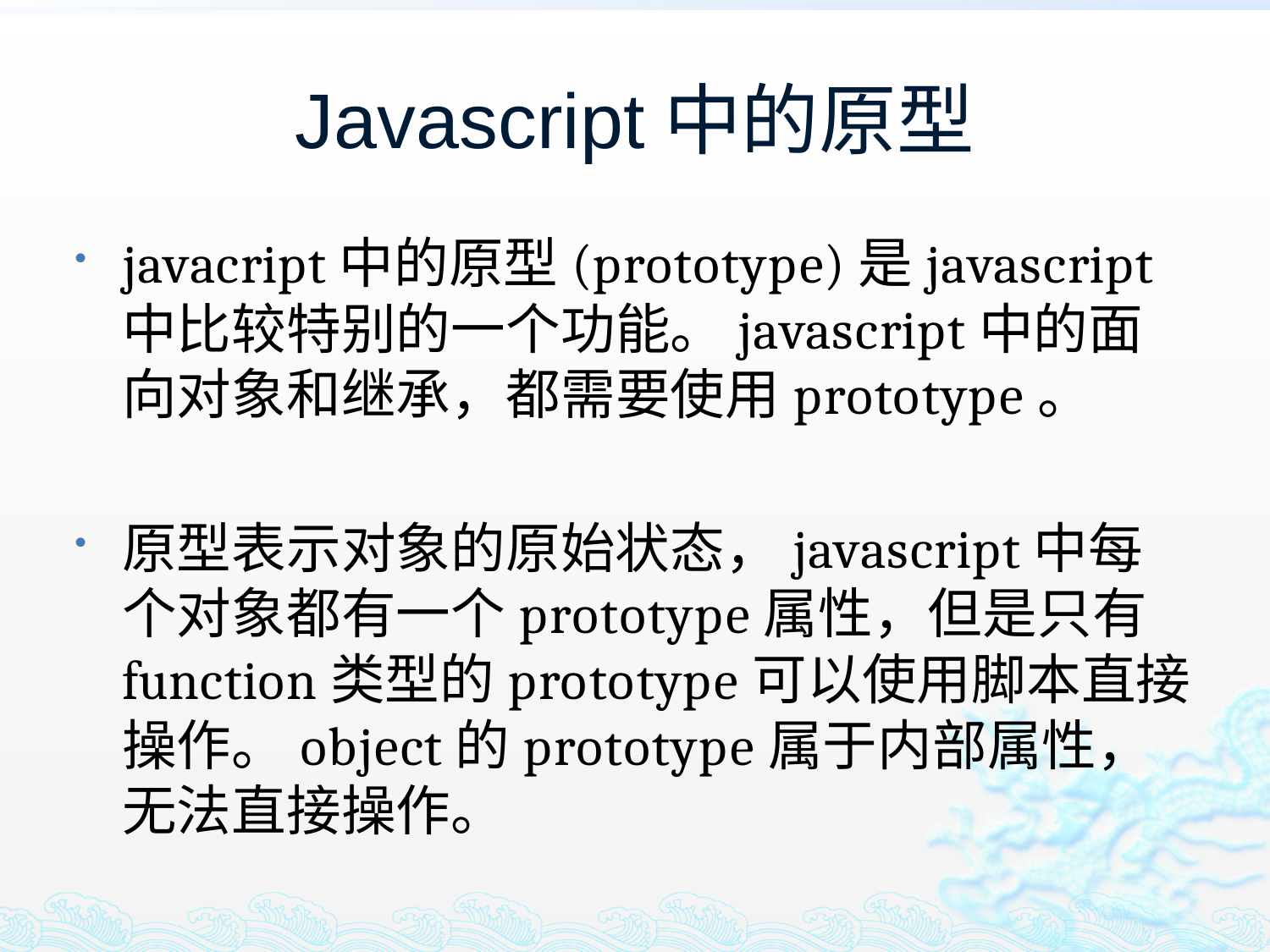

# Javascript中的原型
javacript中的原型(prototype)是javascript中比较特别的一个功能。javascript中的面向对象和继承，都需要使用prototype。

原型表示对象的原始状态，javascript中每个对象都有一个prototype属性，但是只有function类型的prototype可以使用脚本直接操作。object的prototype属于内部属性，无法直接操作。